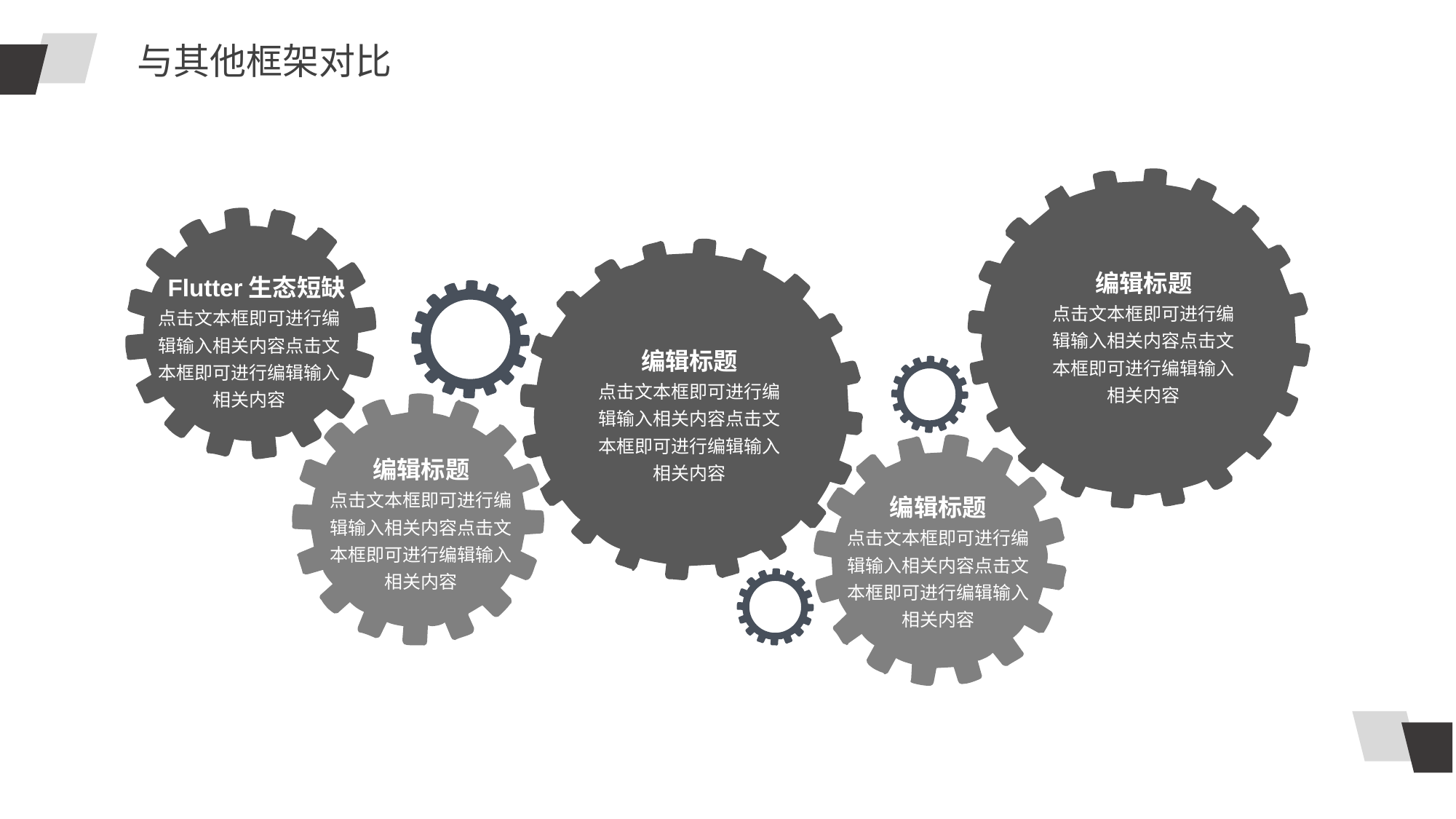

与其他框架对比

编辑标题
Flutter生态短缺

点击文本框即可进行编辑输入相关内容点击文本框即可进行编辑输入相关内容
点击文本框即可进行编辑输入相关内容点击文本框即可进行编辑输入相关内容
编辑标题

点击文本框即可进行编辑输入相关内容点击文本框即可进行编辑输入相关内容

编辑标题
点击文本框即可进行编辑输入相关内容点击文本框即可进行编辑输入相关内容
编辑标题
点击文本框即可进行编辑输入相关内容点击文本框即可进行编辑输入相关内容